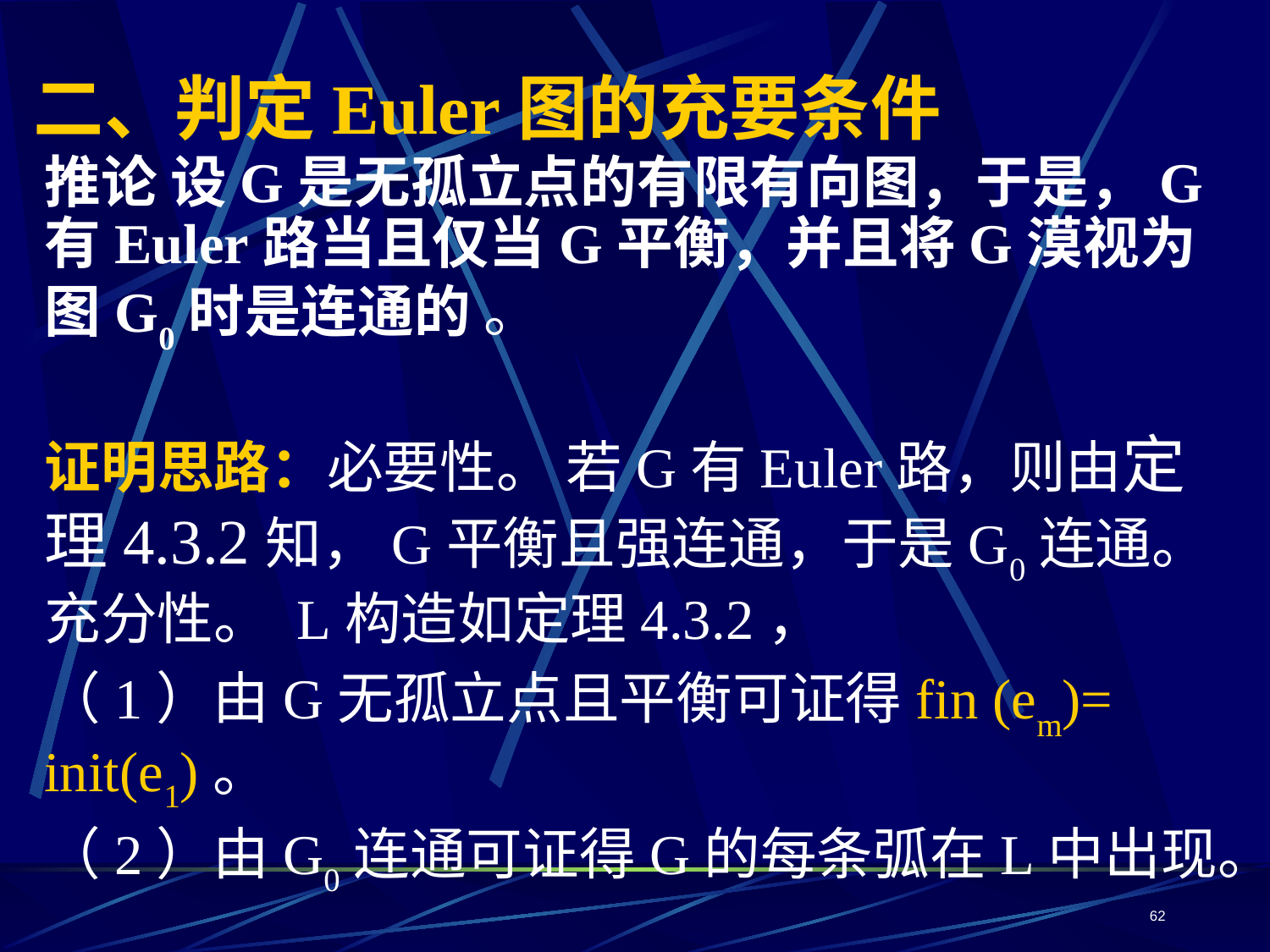

# 二、判定Euler图的充要条件
推论 设G是无孤立点的有限有向图，于是，G有Euler路当且仅当G平衡，并且将G漠视为图G0时是连通的 。

证明思路：必要性。 若G有Euler路，则由定理4.3.2知，G平衡且强连通，于是G0连通。
充分性。 L构造如定理4.3.2，
（1）由G无孤立点且平衡可证得fin (em)= init(e1)。
（2）由G0连通可证得G的每条弧在L中出现。

62